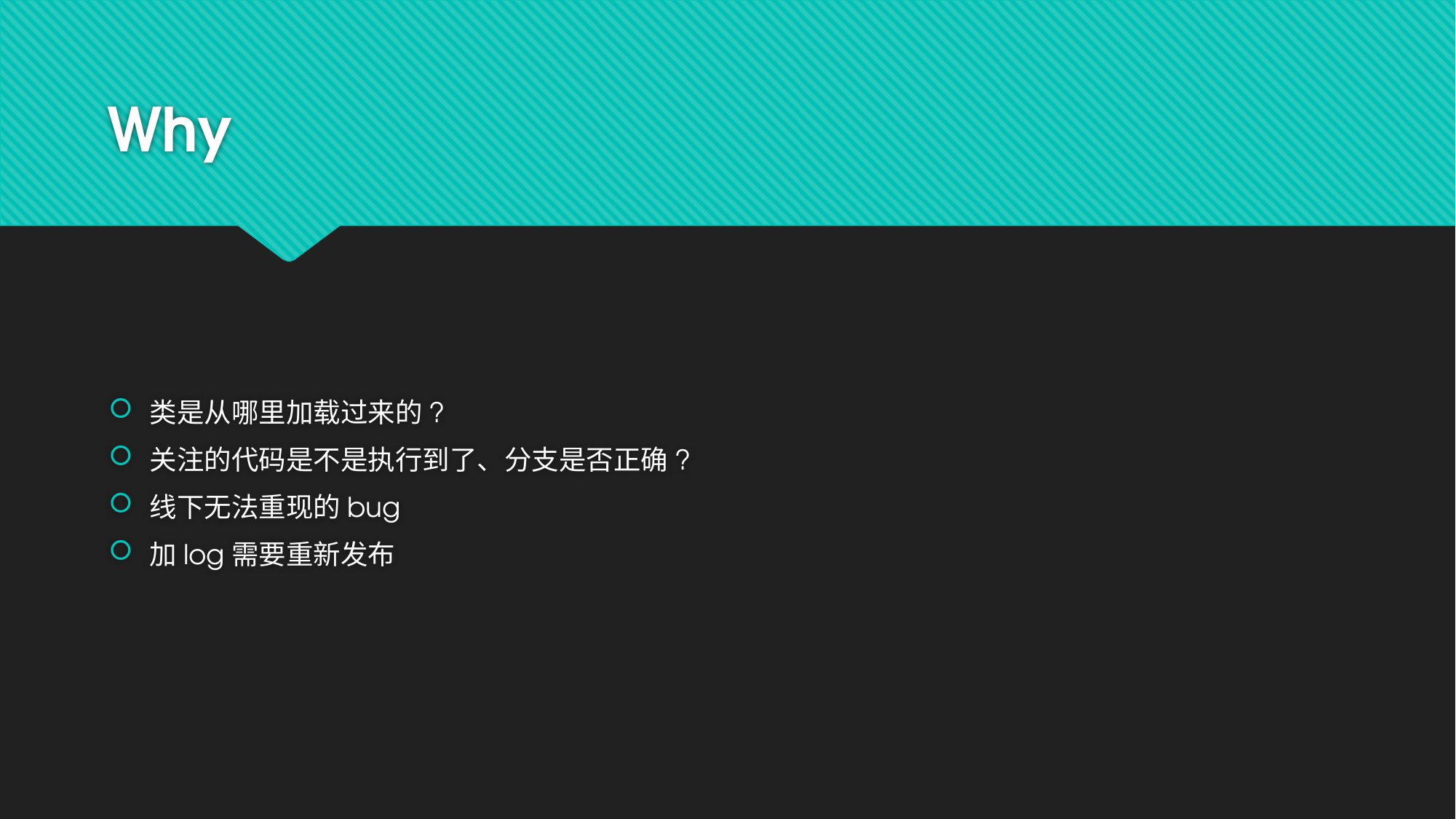

# Why
类是从哪里加载过来的?
关注的代码是不是执行到了、分支是否正确?
线下无法重现的bug
加log需要重新发布